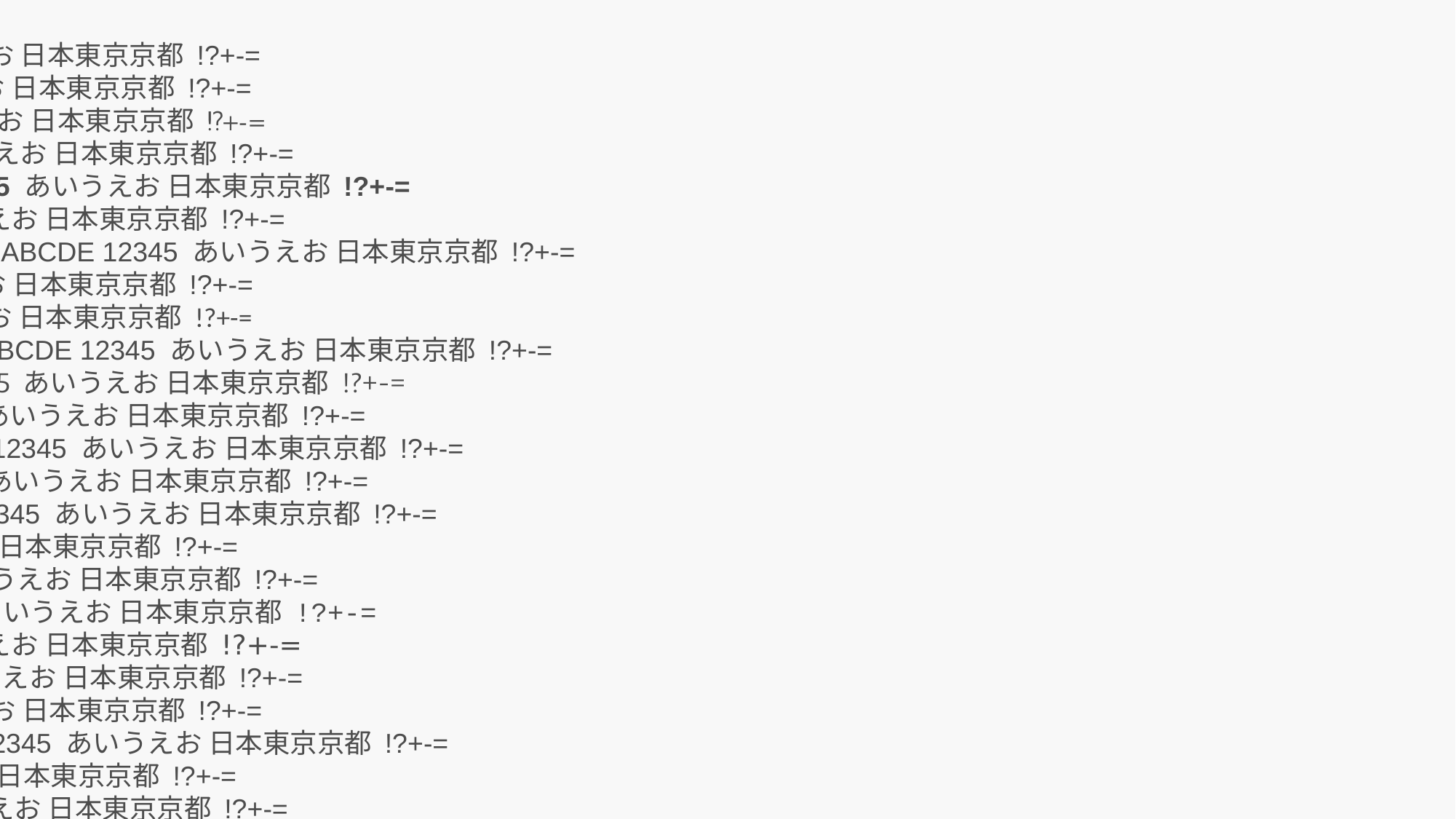

Candara ABCDE 12345 あいうえお 日本東京京都 !?+-=
Century ABCDE 12345 あいうえお 日本東京京都 !?+-=
Gill Sans MT ABCDE 12345 あいうえお 日本東京京都 !?+-=
Dubai Light ABCDE 12345 あいうえお 日本東京京都 !?+-=
Segoe UI Semibold ABCDE 12345 あいうえお 日本東京京都 !?+-=
Wide Latin ABCDE 12345 あいうえお 日本東京京都 !?+-=
Tw Cen MT Condensed Extra Bold ABCDE 12345 あいうえお 日本東京京都 !?+-=
Centaur ABCDE 12345 あいうえお 日本東京京都 !?+-=
Calibri Light ABCDE 12345 あいうえお 日本東京京都 !?+-=
Gloucester MT Extra Condensed ABCDE 12345 あいうえお 日本東京京都 !?+-=
Rockwell Condensed ABCDE 12345 あいうえお 日本東京京都 !?+-=
游明朝 Demibold ABCDE 12345 あいうえお 日本東京京都 !?+-=
MS Reference Sans Serif ABCDE 12345 あいうえお 日本東京京都 !?+-=
Eras Medium ITC ABCDE 12345 あいうえお 日本東京京都 !?+-=
Arial Rounded MT Bold ABCDE 12345 あいうえお 日本東京京都 !?+-=
Stencil ABCDE 12345 あいうえお 日本東京京都 !?+-=
Maiandra GD ABCDE 12345 あいうえお 日本東京京都 !?+-=
Courier New ABCDE 12345 あいうえお 日本東京京都 !?+-=
Verdana ABCDE 12345 あいうえお 日本東京京都 !?+-=
Corbel Light ABCDE 12345 あいうえお 日本東京京都 !?+-=
Magneto ABCDE 12345 あいうえお 日本東京京都 !?+-=
MS Reference Specialty ABCDE 12345 あいうえお 日本東京京都 !?+-=
Mistral ABCDE 12345 あいうえお 日本東京京都 !?+-=
Parchment ABCDE 12345 あいうえお 日本東京京都 !?+-=
Lucida Sans Unicode ABCDE 12345 あいうえお 日本東京京都 !?+-=
Kristen ITC ABCDE 12345 あいうえお 日本東京京都 !?+-=
游明朝 Light ABCDE 12345 あいうえお 日本東京京都 !?+-=
Segoe UI Black ABCDE 12345 あいうえお 日本東京京都 !?+-=
Dubai ABCDE 12345 あいうえお 日本東京京都 !?+-=
Footlight MT Light ABCDE 12345 あいうえお 日本東京京都 !?+-=
Segoe UI Semilight ABCDE 12345 あいうえお 日本東京京都 !?+-=
Eras Bold ITC ABCDE 12345 あいうえお 日本東京京都 !?+-=
Trebuchet MS ABCDE 12345 あいうえお 日本東京京都 !?+-=
Segoe UI Variable ABCDE 12345 あいうえお 日本東京京都 !?+-=
Nirmala UI Semilight ABCDE 12345 あいうえお 日本東京京都 !?+-=
Californian FB ABCDE 12345 あいうえお 日本東京京都 !?+-=
Georgia ABCDE 12345 あいうえお 日本東京京都 !?+-=
游明朝 ABCDE 12345 あいうえお 日本東京京都 !?+-=
Leelawadee UI ABCDE 12345 あいうえお 日本東京京都 !?+-=
Myanmar Text ABCDE 12345 あいうえお 日本東京京都 !?+-=
Palatino Linotype ABCDE 12345 あいうえお 日本東京京都 !?+-=
Rockwell ABCDE 12345 あいうえお 日本東京京都 !?+-=
Sitka Text ABCDE 12345 あいうえお 日本東京京都 !?+-=
Haettenschweiler ABCDE 12345 あいうえお 日本東京京都 !?+-=
Showcard Gothic ABCDE 12345 あいうえお 日本東京京都 !?+-=
SWkeys ABCDE 12345 あいうえお 日本東京京都 !?+-=
Tempus Sans ITC ABCDE 12345 あいうえお 日本東京京都 !?+-=
Edwardian Script ITC ABCDE 12345 あいうえお 日本東京京都 !?+-=
Segoe UI Light ABCDE 12345 あいうえお 日本東京京都 !?+-=
Bodoni MT Black ABCDE 12345 あいうえお 日本東京京都 !?+-=
Franklin Gothic Medium ABCDE 12345 あいうえお 日本東京京都 !?+-=
Arial ABCDE 12345 あいうえお 日本東京京都 !?+-=
Copperplate Gothic Light ABCDE 12345 あいうえお 日本東京京都 !?+-=
Imprint MT Shadow ABCDE 12345 あいうえお 日本東京京都 !?+-=
Calisto MT ABCDE 12345 あいうえお 日本東京京都 !?+-=
Baskerville Old Face ABCDE 12345 あいうえお 日本東京京都 !?+-=
Tahoma ABCDE 12345 あいうえお 日本東京京都 !?+-=
Vivaldi ABCDE 12345 あいうえお 日本東京京都 !?+-=
Kunstler Script ABCDE 12345 あいうえお 日本東京京都 !?+-=
Gabriola ABCDE 12345 あいうえお 日本東京京都 !?+-=
Jokerman ABCDE 12345 あいうえお 日本東京京都 !?+-=
MV Boli ABCDE 12345 あいうえお 日本東京京都 !?+-=
Times New Roman ABCDE 12345 あいうえお 日本東京京都 !?+-=
Symbol ABCDE 12345 あいうえお 日本東京京都 !?+-=
Gigi ABCDE 12345 あいうえお 日本東京京都 !?+-=
Segoe UI Historic ABCDE 12345 あいうえお 日本東京京都 !?+-=
Nirmala UI ABCDE 12345 あいうえお 日本東京京都 !?+-=
Segoe MDL2 Assets ABCDE 12345 あいうえお 日本東京京都 !?+-=
Lucida Fax ABCDE 12345 あいうえお 日本東京京都 !?+-=
OCR A Extended ABCDE 12345 あいうえお 日本東京京都 !?+-=
Elephant ABCDE 12345 あいうえお 日本東京京都 !?+-=
Microsoft Uighur ABCDE 12345 あいうえお 日本東京京都 !?+-=
French Script MT ABCDE 12345 あいうえお 日本東京京都 !?+-=
Poor Richard ABCDE 12345 あいうえお 日本東京京都 !?+-=
Algerian ABCDE 12345 あいうえお 日本東京京都 !?+-=
Microsoft Yi Baiti ABCDE 12345 あいうえお 日本東京京都 !?+-=
Segoe UI Emoji ABCDE 12345 あいうえお 日本東京京都 !?+-=
Segoe UI ABCDE 12345 あいうえお 日本東京京都 !?+-=
Bodoni MT Condensed ABCDE 12345 あいうえお 日本東京京都 !?+-=
Lucida Calligraphy ABCDE 12345 あいうえお 日本東京京都 !?+-=
Microsoft Himalaya ABCDE 12345 あいうえお 日本東京京都 !?+-=
Onyx ABCDE 12345 あいうえお 日本東京京都 !?+-=
Segoe Script ABCDE 12345 あいうえお 日本東京京都 !?+-=
Copperplate Gothic Bold ABCDE 12345 あいうえお 日本東京京都 !?+-=
Century Gothic ABCDE 12345 あいうえお 日本東京京都 !?+-=
Malgun Gothic Semilight ABCDE 12345 あいうえお 日本東京京都 !?+-=
Matura MT Script Capitals ABCDE 12345 あいうえお 日本東京京都 !?+-=
Rage Italic ABCDE 12345 あいうえお 日本東京京都 !?+-=
Brush Script MT ABCDE 12345 あいうえお 日本東京京都 !?+-=
Lucida Console ABCDE 12345 あいうえお 日本東京京都 !?+-=
Niagara Engraved ABCDE 12345 あいうえお 日本東京京都 !?+-=
Script MT Bold ABCDE 12345 あいうえお 日本東京京都 !?+-=
Gill Sans MT Condensed ABCDE 12345 あいうえお 日本東京京都 !?+-=
Webdings ABCDE 12345 あいうえお 日本東京京都 !?+-=
Rockwell Extra Bold ABCDE 12345 あいうえお 日本東京京都 !?+-=
OCRB ABCDE 12345 あいうえお 日本東京京都 !?+-=
Franklin Gothic Demi Cond ABCDE 12345 あいうえお 日本東京京都 !?+-=
Segoe Fluent Icons ABCDE 12345 あいうえお 日本東京京都 !?+-=
Cooper Black ABCDE 12345 あいうえお 日本東京京都 !?+-=
Agency FB ABCDE 12345 あいうえお 日本東京京都 !?+-=
Lucida Bright ABCDE 12345 あいうえお 日本東京京都 !?+-=
Microsoft New Tai Lue ABCDE 12345 あいうえお 日本東京京都 !?+-=
Bernard MT Condensed ABCDE 12345 あいうえお 日本東京京都 !?+-=
Bookshelf Symbol 7 ABCDE 12345 あいうえお 日本東京京都 !?+-=
HGSeikaishotaiPRO ABCDE 12345 あいうえお 日本東京京都 !?+-=
Freestyle Script ABCDE 12345 あいうえお 日本東京京都 !?+-=
Arial Narrow ABCDE 12345 あいうえお 日本東京京都 !?+-=
Colonna MT ABCDE 12345 あいうえお 日本東京京都 !?+-=
Corbel ABCDE 12345 あいうえお 日本東京京都 !?+-=
Candara Light ABCDE 12345 あいうえお 日本東京京都 !?+-=
High Tower Text ABCDE 12345 あいうえお 日本東京京都 !?+-=
Segoe Print ABCDE 12345 あいうえお 日本東京京都 !?+-=
HoloLens MDL2 Assets ABCDE 12345 あいうえお 日本東京京都 !?+-=
Modern No. 20 ABCDE 12345 あいうえお 日本東京京都 !?+-=
Harrington ABCDE 12345 あいうえお 日本東京京都 !?+-=
Segoe UI Symbol ABCDE 12345 あいうえお 日本東京京都 !?+-=
Playbill ABCDE 12345 あいうえお 日本東京京都 !?+-=
Gill Sans Ultra Bold Condensed ABCDE 12345 あいうえお 日本東京京都 !?+-=
MT Extra ABCDE 12345 あいうえお 日本東京京都 !?+-=
Berlin Sans FB Demi ABCDE 12345 あいうえお 日本東京京都 !?+-=
Wingdings 3 ABCDE 12345 あいうえお 日本東京京都 !?+-=
Franklin Gothic Book ABCDE 12345 あいうえお 日本東京京都 !?+-=
Broadway ABCDE 12345 あいうえお 日本東京京都 !?+-=
Book Antiqua ABCDE 12345 あいうえお 日本東京京都 !?+-=
Marlett ABCDE 12345 あいうえお 日本東京京都 !?+-=
MS Outlook ABCDE 12345 あいうえお 日本東京京都 !?+-=
Century Schoolbook ABCDE 12345 あいうえお 日本東京京都 !?+-=
Mongolian Baiti ABCDE 12345 あいうえお 日本東京京都 !?+-=
Bradley Hand ITC ABCDE 12345 あいうえお 日本東京京都 !?+-=
Dubai Medium ABCDE 12345 あいうえお 日本東京京都 !?+-=
Ravie ABCDE 12345 あいうえお 日本東京京都 !?+-=
Papyrus ABCDE 12345 あいうえお 日本東京京都 !?+-=
Impact ABCDE 12345 あいうえお 日本東京京都 !?+-=
Microsoft PhagsPa ABCDE 12345 あいうえお 日本東京京都 !?+-=
Bookman Old Style ABCDE 12345 あいうえお 日本東京京都 !?+-=
Consolas ABCDE 12345 あいうえお 日本東京京都 !?+-=
Bodoni MT ABCDE 12345 あいうえお 日本東京京都 !?+-=
Perpetua ABCDE 12345 あいうえお 日本東京京都 !?+-=
Old English Text MT ABCDE 12345 あいうえお 日本東京京都 !?+-=
Berlin Sans FB ABCDE 12345 あいうえお 日本東京京都 !?+-=
Monotype Corsiva ABCDE 12345 あいうえお 日本東京京都 !?+-=
Blackadder ITC ABCDE 12345 あいうえお 日本東京京都 !?+-=
Ebrima ABCDE 12345 あいうえお 日本東京京都 !?+-=
Viner Hand ITC ABCDE 12345 あいうえお 日本東京京都 !?+-=
Wingdings ABCDE 12345 あいうえお 日本東京京都 !?+-=
Palace Script MT ABCDE 12345 あいうえお 日本東京京都 !?+-=
Leelawadee ABCDE 12345 あいうえお 日本東京京都 !?+-=
Leelawadee UI Semilight ABCDE 12345 あいうえお 日本東京京都 !?+-=
Niagara Solid ABCDE 12345 あいうえお 日本東京京都 !?+-=
Gill Sans Ultra Bold ABCDE 12345 あいうえお 日本東京京都 !?+-=
Perpetua Titling MT ABCDE 12345 あいうえお 日本東京京都 !?+-=
Snap ITC ABCDE 12345 あいうえお 日本東京京都 !?+-=
Tw Cen MT Condensed ABCDE 12345 あいうえお 日本東京京都 !?+-=
Comic Sans MS ABCDE 12345 あいうえお 日本東京京都 !?+-=
Bauhaus 93 ABCDE 12345 あいうえお 日本東京京都 !?+-=
Goudy Stout ABCDE 12345 あいうえお 日本東京京都 !?+-=
Felix Titling ABCDE 12345 あいうえお 日本東京京都 !?+-=
Ink Free ABCDE 12345 あいうえお 日本東京京都 !?+-=
Pristina ABCDE 12345 あいうえお 日本東京京都 !?+-=
Sylfaen ABCDE 12345 あいうえお 日本東京京都 !?+-=
Vladimir Script ABCDE 12345 あいうえお 日本東京京都 !?+-=
Curlz MT ABCDE 12345 あいうえお 日本東京京都 !?+-=
Franklin Gothic Demi ABCDE 12345 あいうえお 日本東京京都 !?+-=
Juice ITC ABCDE 12345 あいうえお 日本東京京都 !?+-=
Calibri ABCDE 12345 あいうえお 日本東京京都 !?+-=
Microsoft Sans Serif ABCDE 12345 あいうえお 日本東京京都 !?+-=
HG丸ｺﾞｼｯｸM-PRO ABCDE 12345 あいうえお 日本東京京都 !?+-=
Cambria ABCDE 12345 あいうえお 日本東京京都 !?+-=
Bodoni MT Poster Compressed ABCDE 12345 あいうえお 日本東京京都 !?+-=
Castellar ABCDE 12345 あいうえお 日本東京京都 !?+-=
Harlow Solid Italic ABCDE 12345 あいうえお 日本東京京都 !?+-=
Javanese Text ABCDE 12345 あいうえお 日本東京京都 !?+-=
Bell MT ABCDE 12345 あいうえお 日本東京京都 !?+-=
Lucida Handwriting ABCDE 12345 あいうえお 日本東京京都 !?+-=
Lucida Sans Typewriter ABCDE 12345 あいうえお 日本東京京都 !?+-=
Bahnschrift ABCDE 12345 あいうえお 日本東京京都 !?+-=
Britannic Bold ABCDE 12345 あいうえお 日本東京京都 !?+-=
Gadugi ABCDE 12345 あいうえお 日本東京京都 !?+-=
Arial Black ABCDE 12345 あいうえお 日本東京京都 !?+-=
Wingdings 2 ABCDE 12345 あいうえお 日本東京京都 !?+-=
Lucida Sans ABCDE 12345 あいうえお 日本東京京都 !?+-=
Gill Sans MT Ext Condensed Bold ABCDE 12345 あいうえお 日本東京京都 !?+-=
Constantia ABCDE 12345 あいうえお 日本東京京都 !?+-=
Tw Cen MT ABCDE 12345 あいうえお 日本東京京都 !?+-=
Goudy Old Style ABCDE 12345 あいうえお 日本東京京都 !?+-=
SimSun-ExtB ABCDE 12345 あいうえお 日本東京京都 !?+-=
Franklin Gothic Medium Cond ABCDE 12345 あいうえお 日本東京京都 !?+-=
Informal Roman ABCDE 12345 あいうえお 日本東京京都 !?+-=
Garamond ABCDE 12345 あいうえお 日本東京京都 !?+-=
Sans Serif Collection ABCDE 12345 あいうえお 日本東京京都 !?+-=
Malgun Gothic ABCDE 12345 あいうえお 日本東京京都 !?+-=
Engravers MT ABCDE 12345 あいうえお 日本東京京都 !?+-=
Chiller ABCDE 12345 あいうえお 日本東京京都 !?+-=
Eras Demi ITC ABCDE 12345 あいうえお 日本東京京都 !?+-=
Eras Light ITC ABCDE 12345 あいうえお 日本東京京都 !?+-=
Franklin Gothic Heavy ABCDE 12345 あいうえお 日本東京京都 !?+-=
Forte ABCDE 12345 あいうえお 日本東京京都 !?+-=
Microsoft Tai Le ABCDE 12345 あいうえお 日本東京京都 !?+-=